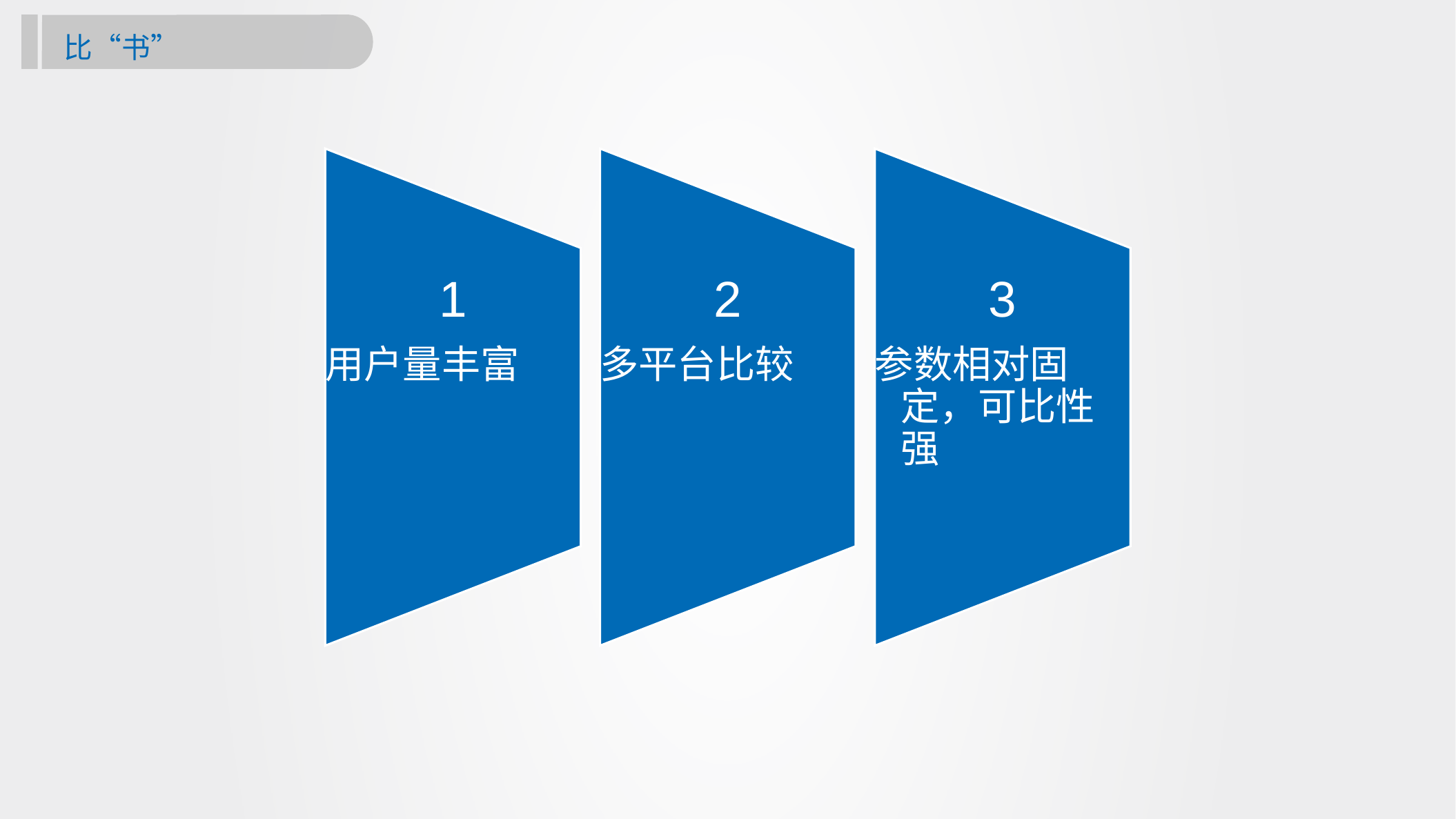

比“书”
1
用户量丰富
2
多平台比较
3
参数相对固定，可比性强